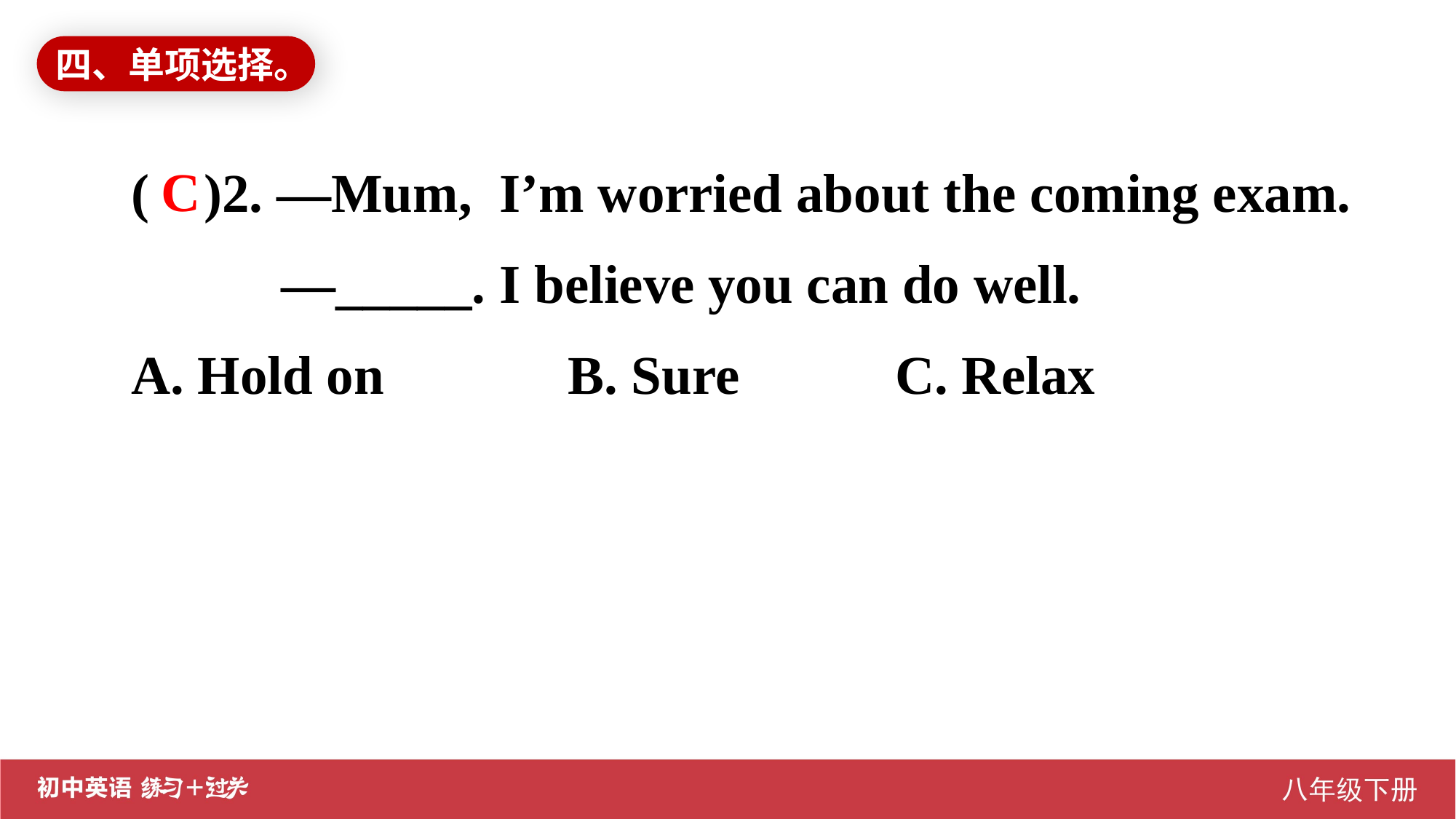

四、单项选择。
(    )2. —Mum,  I’m worried about the coming exam.
	   —_____. I believe you can do well.
A. Hold on		B. Sure		C. Relax
C